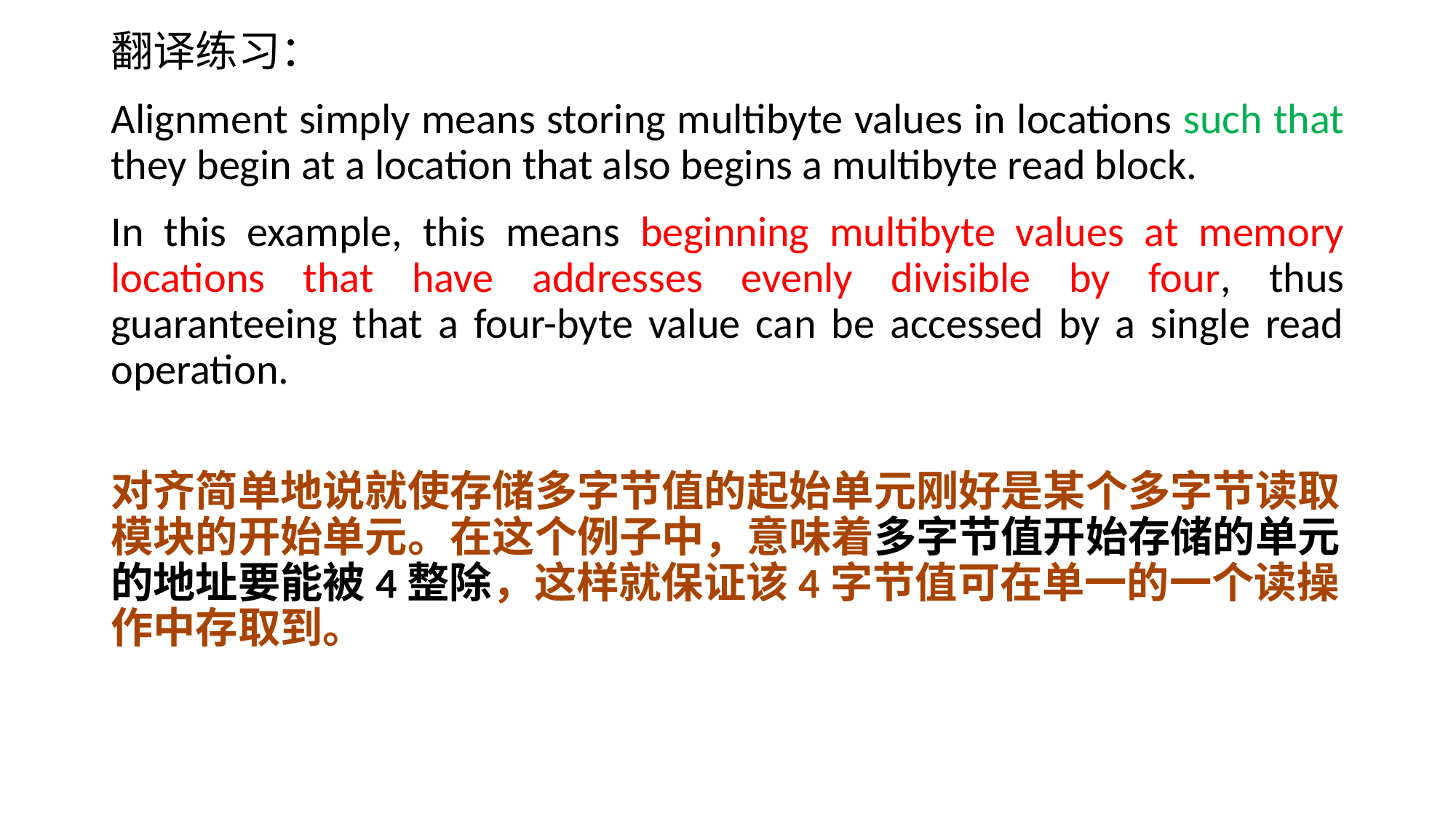

翻译练习：
Alignment simply means storing multibyte values in locations such that they begin at a location that also begins a multibyte read block.
In this example, this means beginning multibyte values at memory locations that have addresses evenly divisible by four, thus guaranteeing that a four-byte value can be accessed by a single read operation.

对齐简单地说就使存储多字节值的起始单元刚好是某个多字节读取模块的开始单元。在这个例子中，意味着多字节值开始存储的单元的地址要能被4整除，这样就保证该4字节值可在单一的一个读操作中存取到。